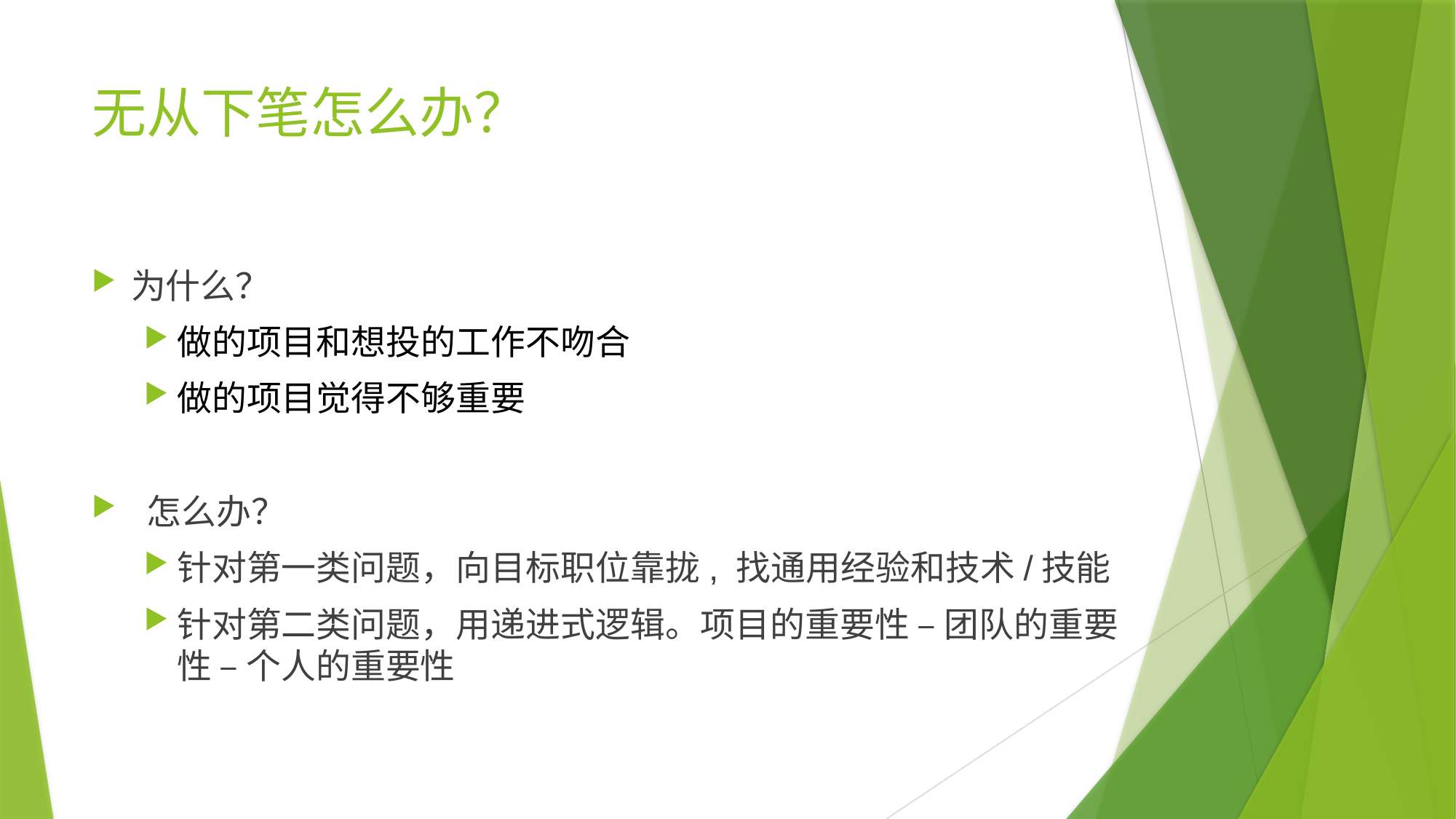

# 无从下笔怎么办？
为什么？
做的项目和想投的工作不吻合
做的项目觉得不够重要

 怎么办？
针对第一类问题，向目标职位靠拢, 找通用经验和技术/技能
针对第二类问题，用递进式逻辑。项目的重要性 – 团队的重要性 – 个人的重要性